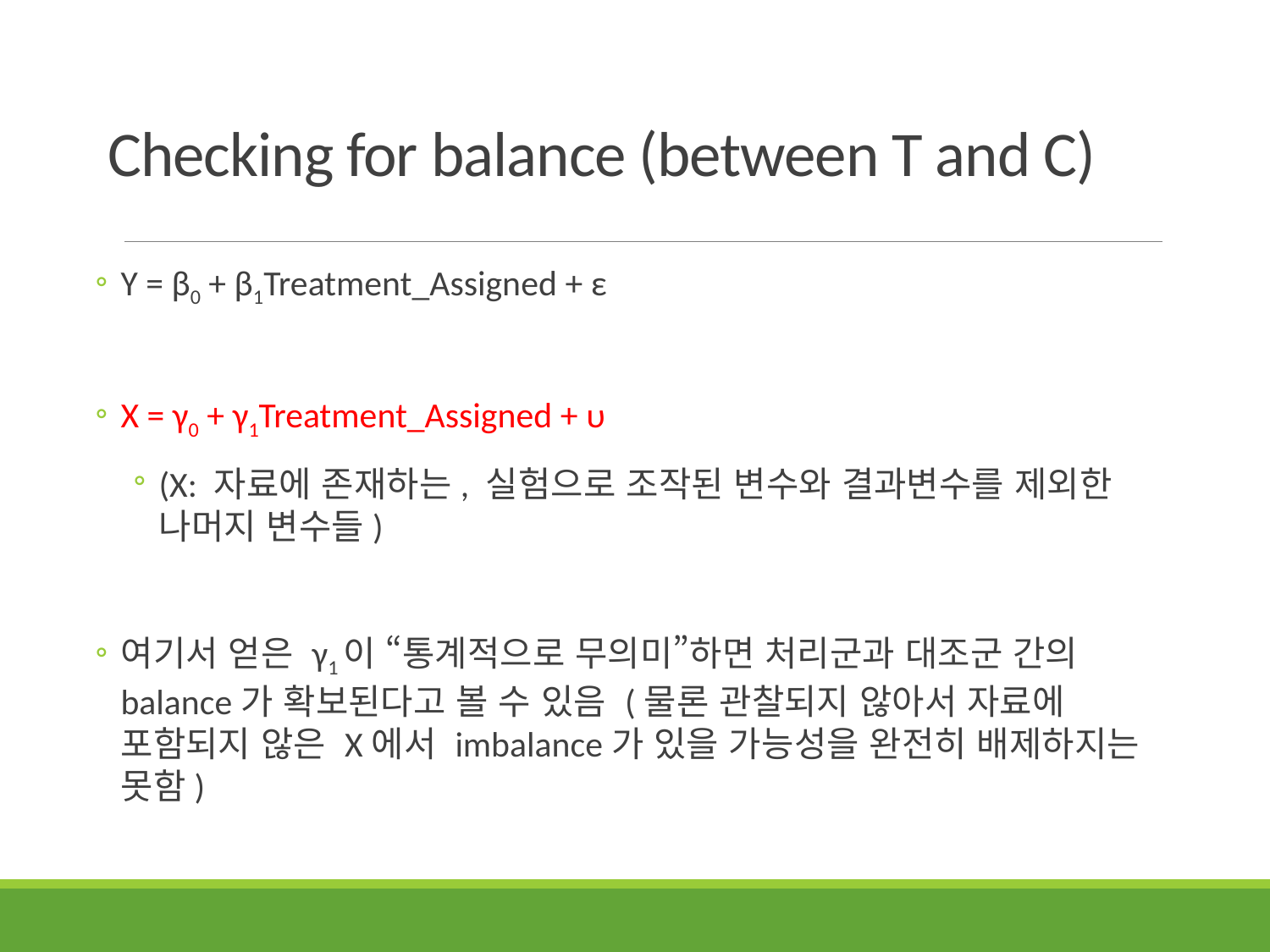

# Checking for balance (between T and C)
Y = β0 + β1Treatment_Assigned + ε

X = γ0 + γ1Treatment_Assigned + υ
(X: 자료에 존재하는, 실험으로 조작된 변수와 결과변수를 제외한 나머지 변수들)

여기서 얻은 γ1이 “통계적으로 무의미”하면 처리군과 대조군 간의 balance가 확보된다고 볼 수 있음 (물론 관찰되지 않아서 자료에 포함되지 않은 X에서 imbalance가 있을 가능성을 완전히 배제하지는 못함)